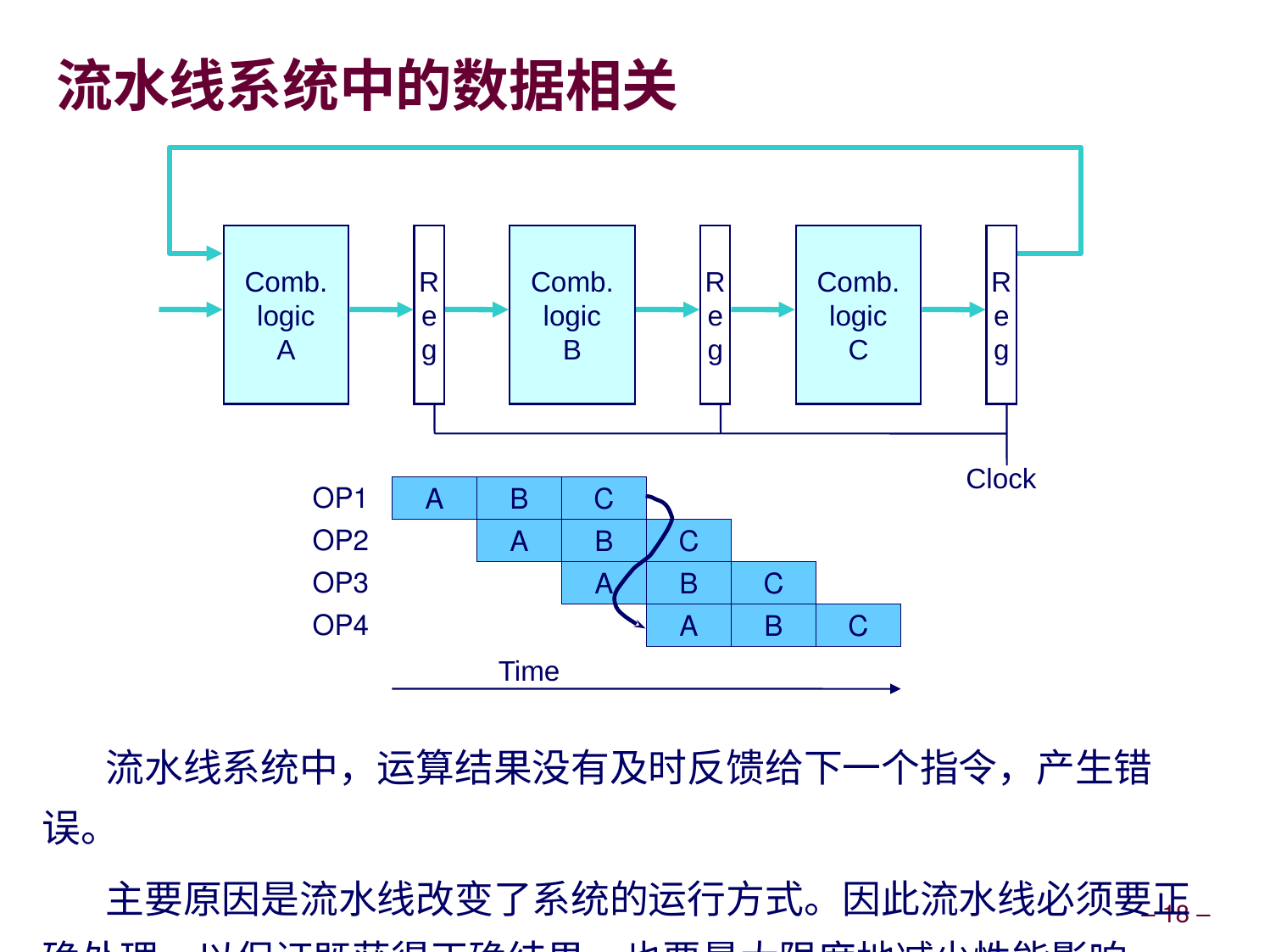

# 流水线系统中的数据相关

Comb.
logic
A
R
e
g
Comb.
logic
B
R
e
g
Comb.
logic
C
R
e
g

Clock
OP1
A
B
C

OP2
A
B
C
OP3
A
B
C
OP4
A
B
C
Time

流水线系统中，运算结果没有及时反馈给下一个指令，产生错误。
主要原因是流水线改变了系统的运行方式。因此流水线必须要正确处理，以保证既获得正确结果，也要最大限度地减少性能影响。